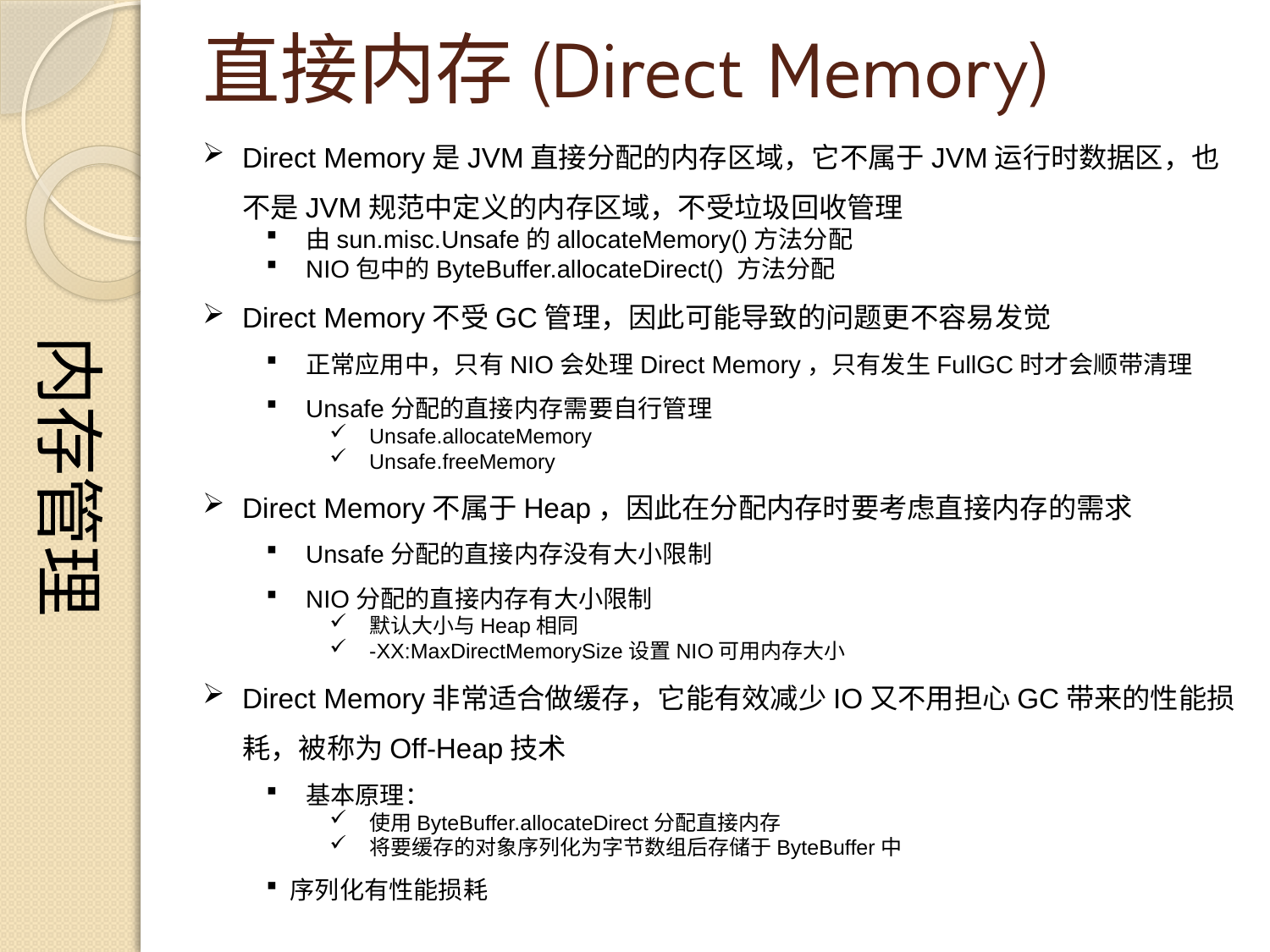

内存管理
# 直接内存(Direct Memory)
Direct Memory是JVM直接分配的内存区域，它不属于JVM运行时数据区，也不是JVM规范中定义的内存区域，不受垃圾回收管理
由sun.misc.Unsafe的allocateMemory()方法分配
NIO包中的ByteBuffer.allocateDirect() 方法分配
Direct Memory不受GC管理，因此可能导致的问题更不容易发觉
正常应用中，只有NIO会处理Direct Memory，只有发生FullGC时才会顺带清理
Unsafe分配的直接内存需要自行管理
Unsafe.allocateMemory
Unsafe.freeMemory
Direct Memory不属于Heap，因此在分配内存时要考虑直接内存的需求
Unsafe分配的直接内存没有大小限制
NIO分配的直接内存有大小限制
默认大小与Heap相同
-XX:MaxDirectMemorySize设置NIO可用内存大小
Direct Memory非常适合做缓存，它能有效减少IO又不用担心GC带来的性能损耗，被称为Off-Heap技术
基本原理：
使用ByteBuffer.allocateDirect分配直接内存
将要缓存的对象序列化为字节数组后存储于ByteBuffer中
序列化有性能损耗